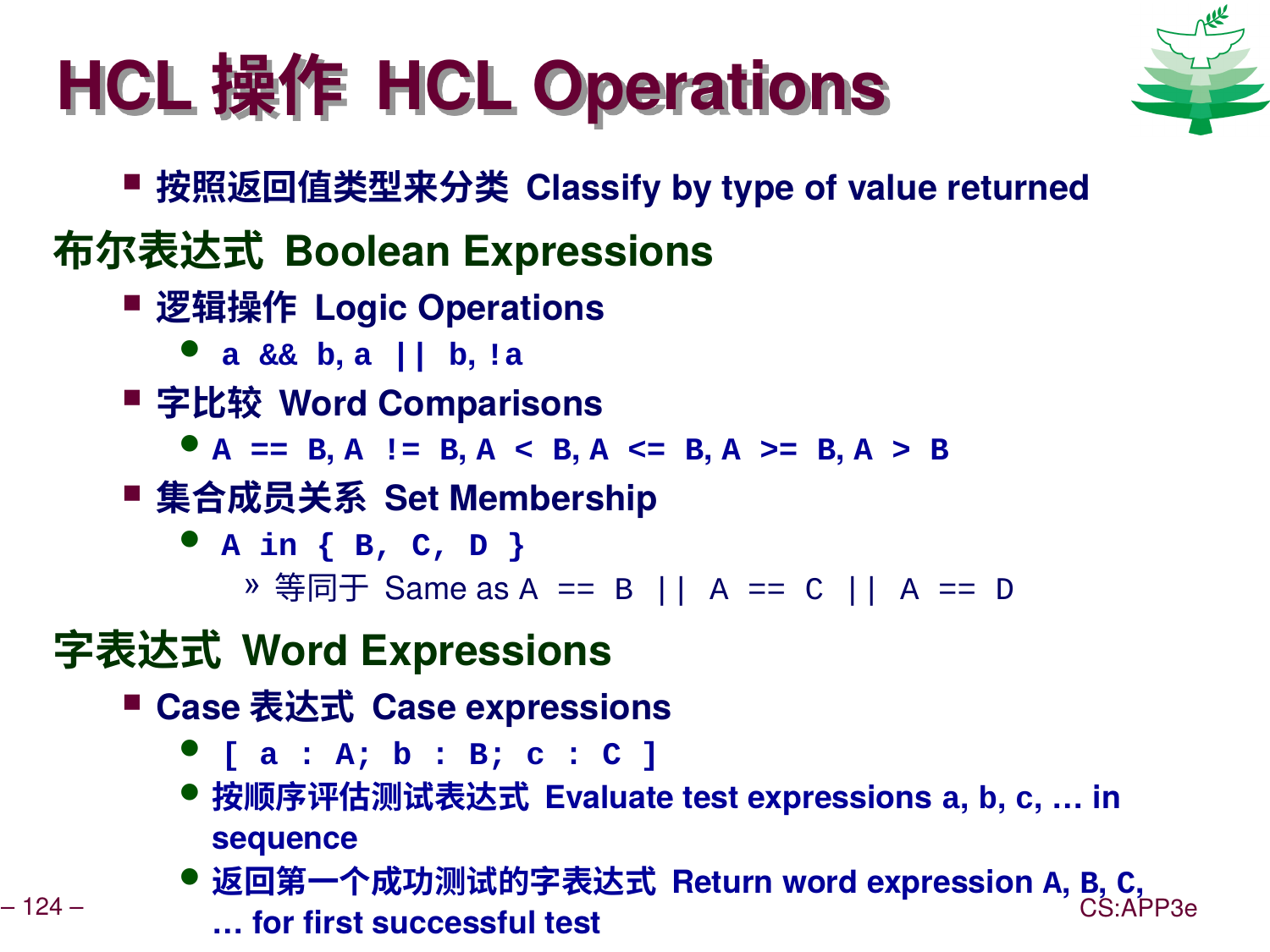

# HCL操作 HCL Operations
按照返回值类型来分类 Classify by type of value returned
布尔表达式 Boolean Expressions
逻辑操作 Logic Operations
 a && b, a || b, !a
字比较 Word Comparisons
A == B, A != B, A < B, A <= B, A >= B, A > B
集合成员关系 Set Membership
 A in { B, C, D }
等同于 Same as A == B || A == C || A == D
字表达式 Word Expressions
Case表达式 Case expressions
 [ a : A; b : B; c : C ]
按顺序评估测试表达式 Evaluate test expressions a, b, c, … in sequence
返回第一个成功测试的字表达式 Return word expression A, B, C, … for first successful test